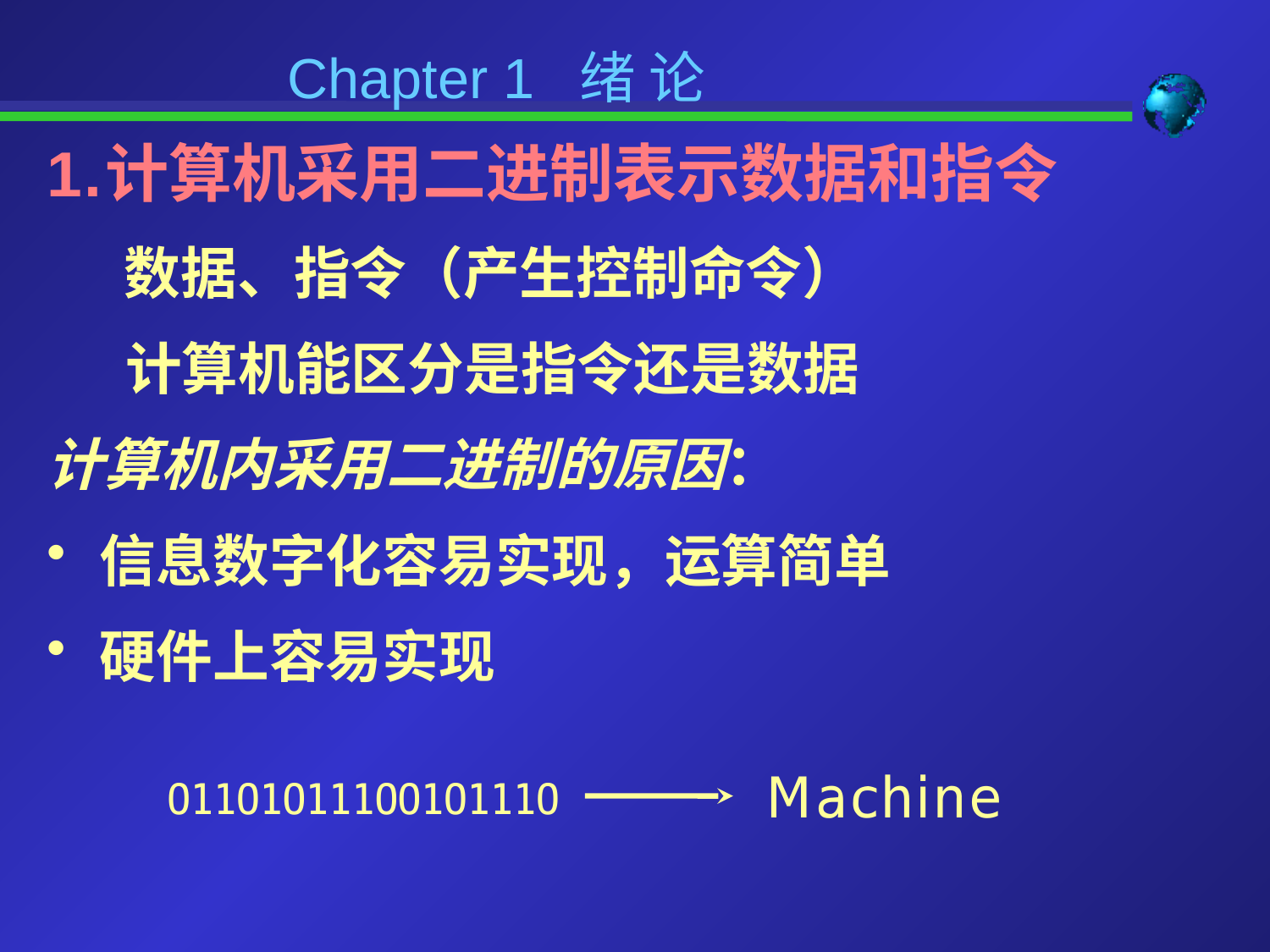

Chapter 1  绪 论
计算机采用二进制表示数据和指令
     数据、指令（产生控制命令）
     计算机能区分是指令还是数据
计算机内采用二进制的原因：
信息数字化容易实现，运算简单
硬件上容易实现
Machine
01101011100101110